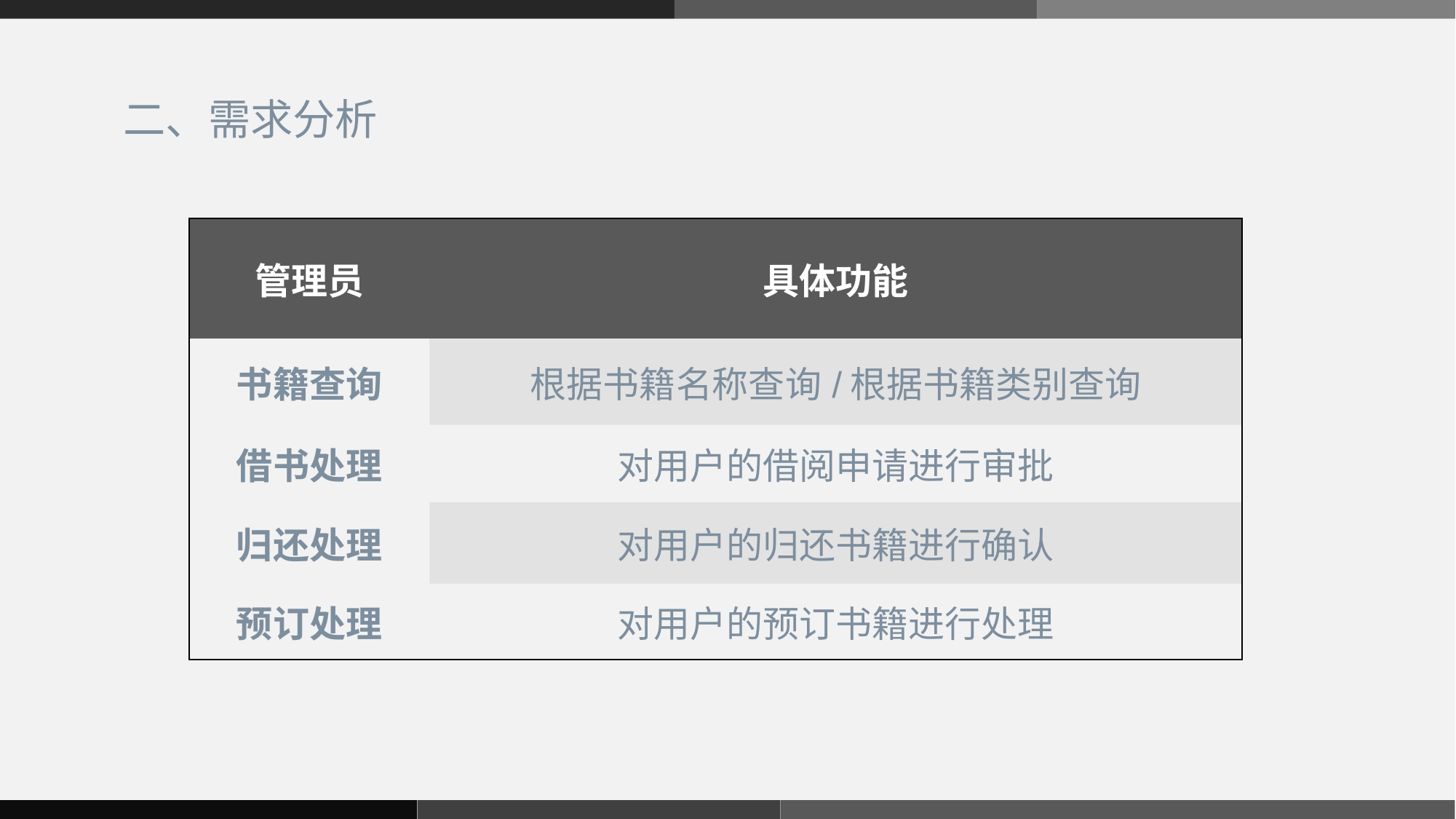

二、需求分析

| 管理员 | 具体功能 |
| --- | --- |
| 书籍查询 | 根据书籍名称查询/根据书籍类别查询 |
| 借书处理 | 对用户的借阅申请进行审批 |
| 归还处理 | 对用户的归还书籍进行确认 |
| 预订处理 | 对用户的预订书籍进行处理 |